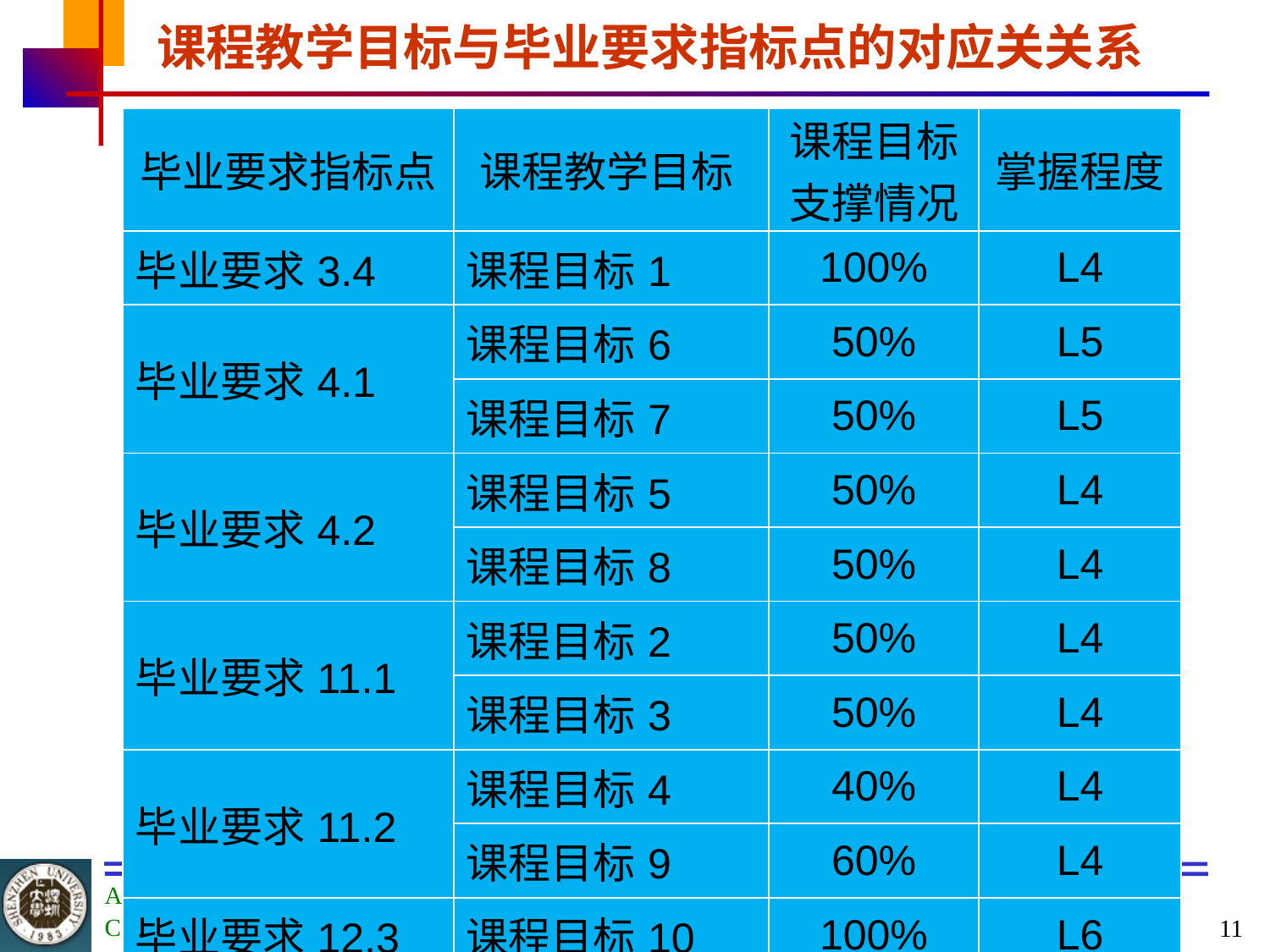

# 课程教学目标与毕业要求指标点的对应关关系
| 毕业要求指标点 | 课程教学目标 | 课程目标支撑情况 | 掌握程度 |
| --- | --- | --- | --- |
| 毕业要求3.4 | 课程目标1 | 100% | L4 |
| 毕业要求4.1 | 课程目标6 | 50% | L5 |
|  | 课程目标7 | 50% | L5 |
| 毕业要求4.2 | 课程目标5 | 50% | L4 |
|  | 课程目标8 | 50% | L4 |
| 毕业要求11.1 | 课程目标2 | 50% | L4 |
|  | 课程目标3 | 50% | L4 |
| 毕业要求11.2 | 课程目标4 | 40% | L4 |
|  | 课程目标9 | 60% | L4 |
| 毕业要求12.3 | 课程目标10 | 100% | L6 |